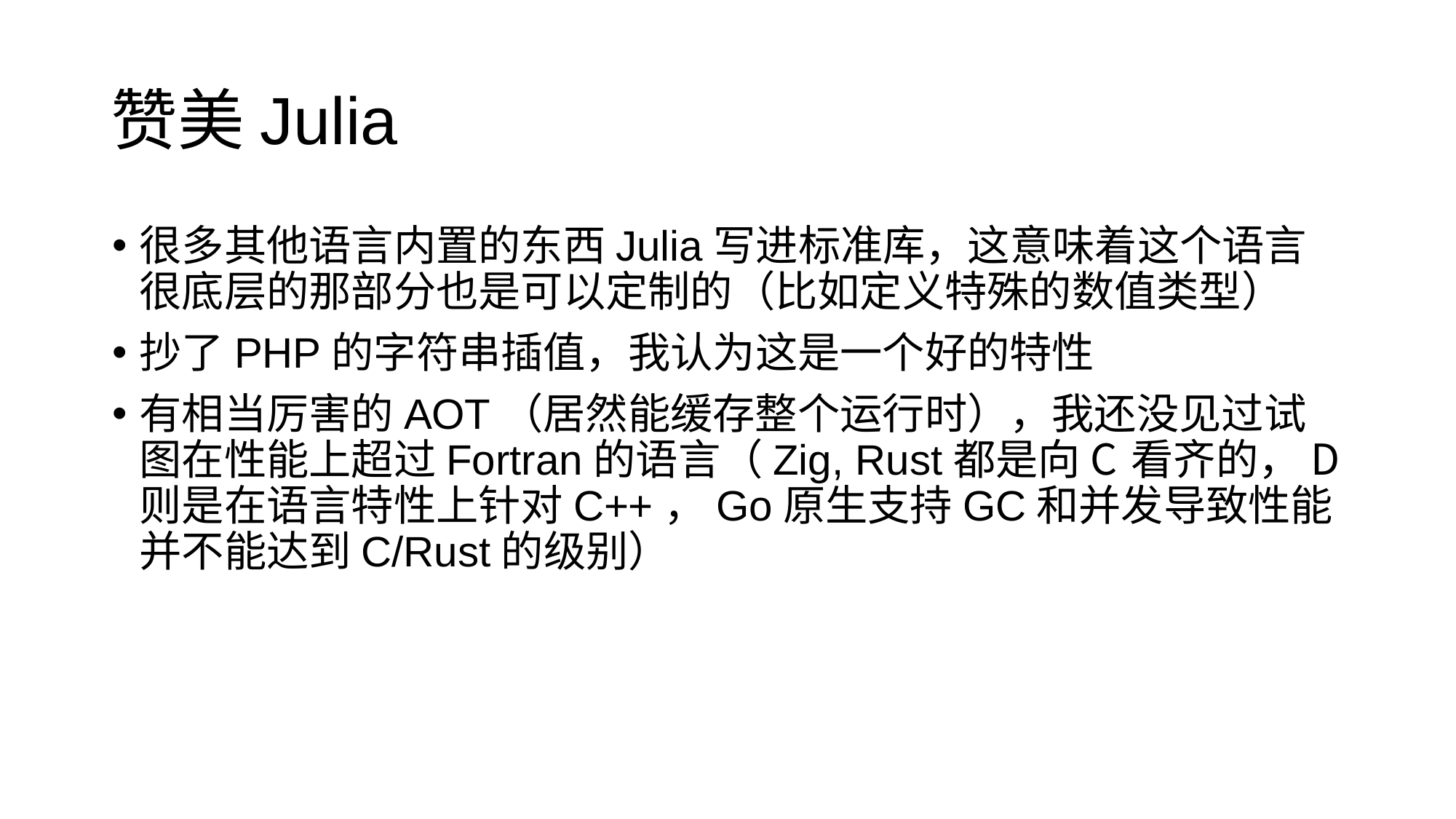

# 赞美Julia
很多其他语言内置的东西Julia写进标准库，这意味着这个语言很底层的那部分也是可以定制的（比如定义特殊的数值类型）
抄了PHP的字符串插值，我认为这是一个好的特性
有相当厉害的AOT（居然能缓存整个运行时），我还没见过试图在性能上超过Fortran的语言（Zig, Rust都是向C看齐的，D则是在语言特性上针对C++，Go原生支持GC和并发导致性能并不能达到C/Rust的级别）